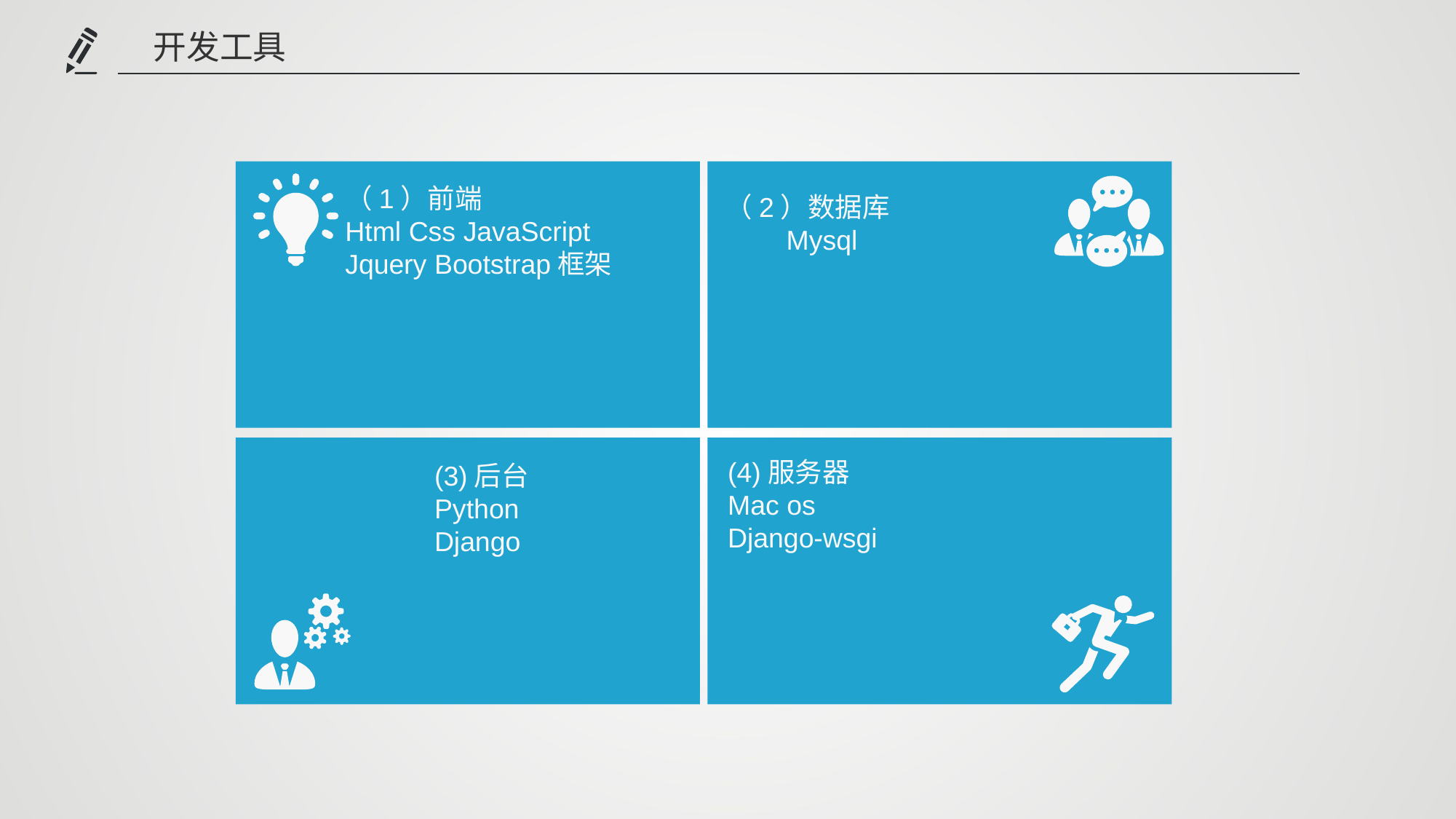

开发工具

（1）前端
Html Css JavaScript
Jquery Bootstrap框架
（2）数据库
        Mysql

(4)服务器
Mac os
Django-wsgi
(3)后台
Python
Django